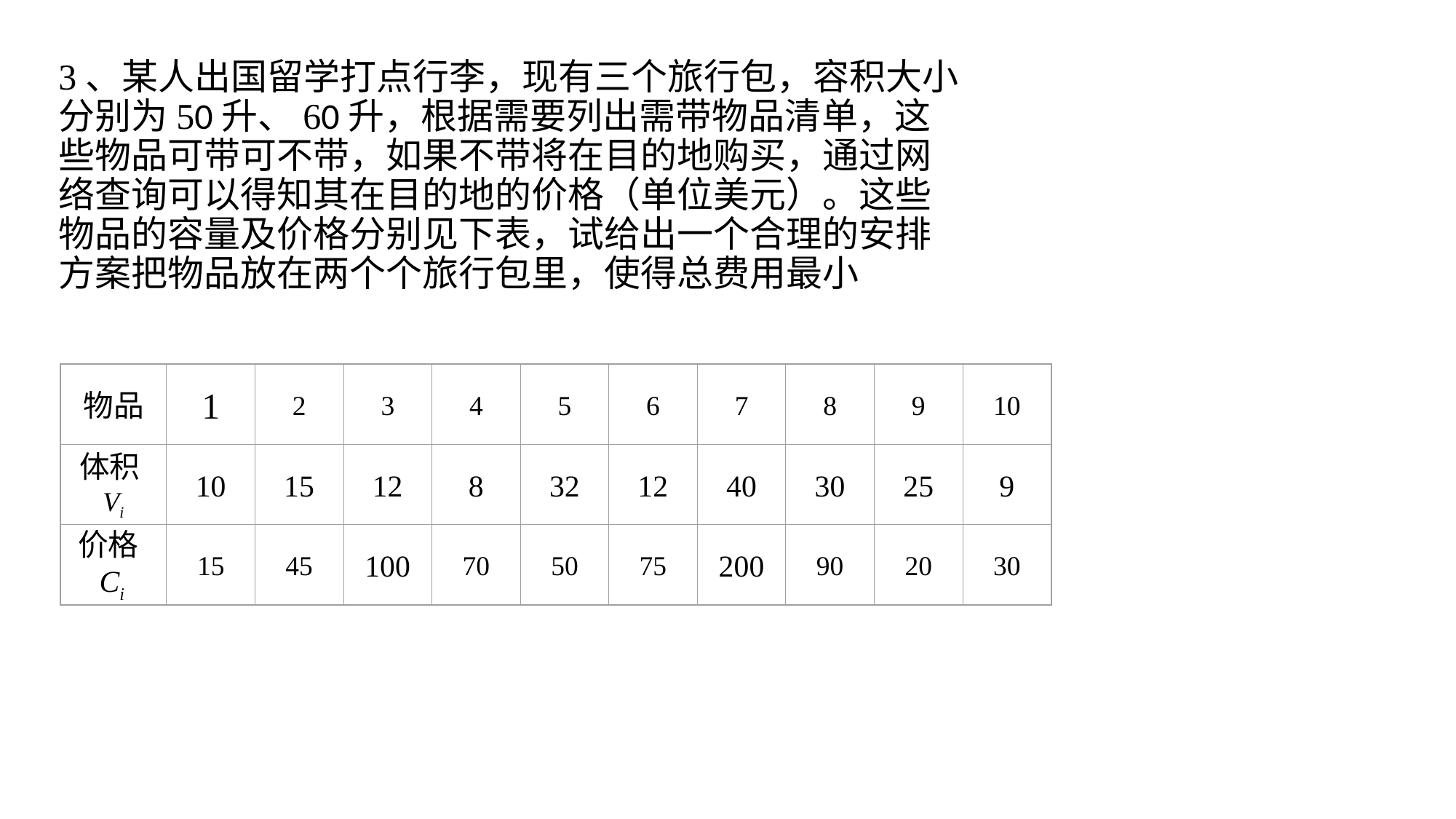

3、某人出国留学打点行李，现有三个旅行包，容积大小分别为50升、60升，根据需要列出需带物品清单，这些物品可带可不带，如果不带将在目的地购买，通过网络查询可以得知其在目的地的价格（单位美元）。这些物品的容量及价格分别见下表，试给出一个合理的安排方案把物品放在两个个旅行包里，使得总费用最小

物品

1

2

3

4

5

6

7

8

9

10
体积Vi

10

15

12

8

32

12

40

30

25

9

价格Ci

15

45

100

70

50

75

200

90

20

30